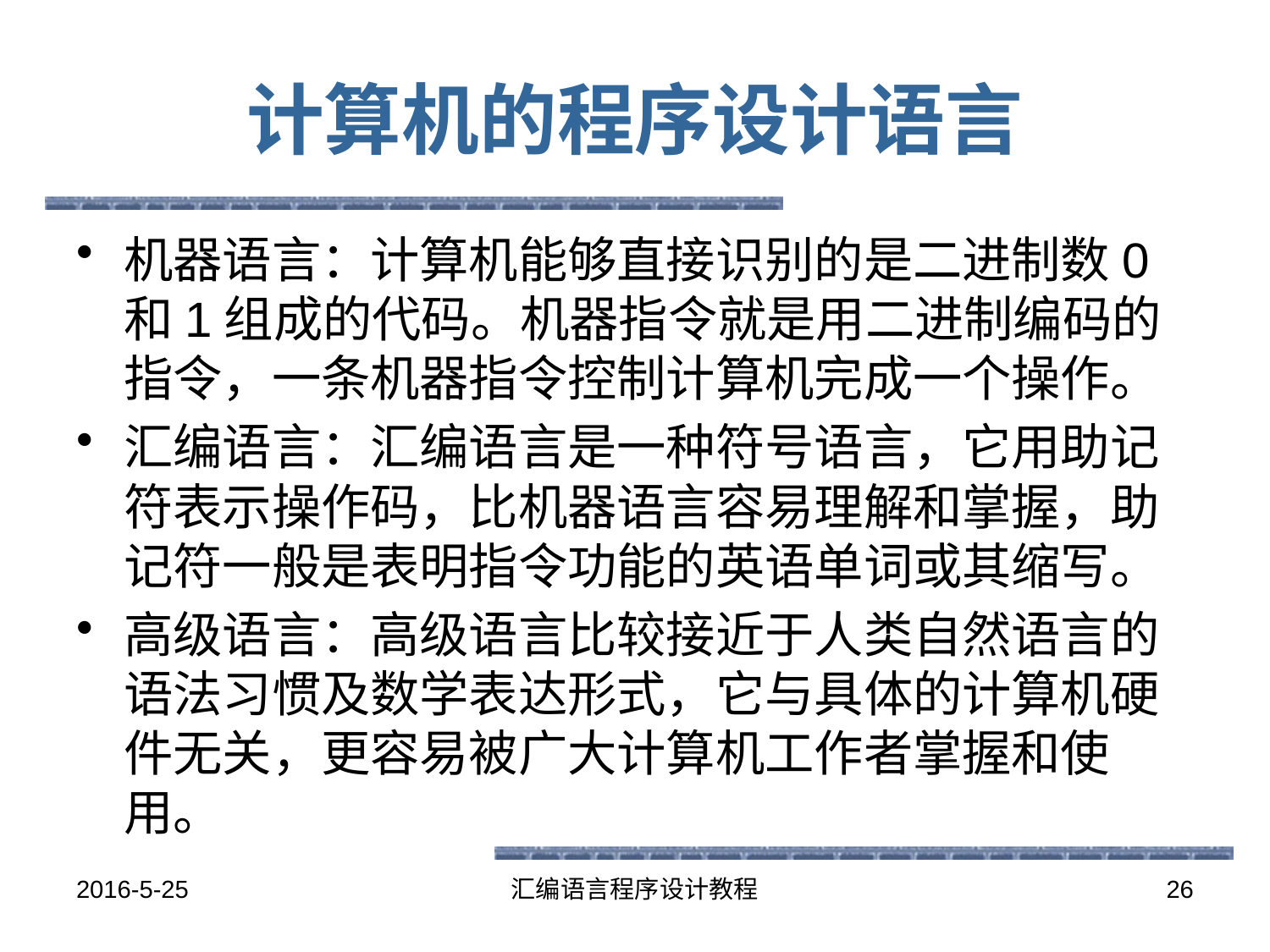

# 计算机的程序设计语言
机器语言：计算机能够直接识别的是二进制数0和1组成的代码。机器指令就是用二进制编码的指令，一条机器指令控制计算机完成一个操作。
汇编语言：汇编语言是一种符号语言，它用助记符表示操作码，比机器语言容易理解和掌握，助记符一般是表明指令功能的英语单词或其缩写。
高级语言：高级语言比较接近于人类自然语言的语法习惯及数学表达形式，它与具体的计算机硬件无关，更容易被广大计算机工作者掌握和使用。
2016-5-25
汇编语言程序设计教程
26